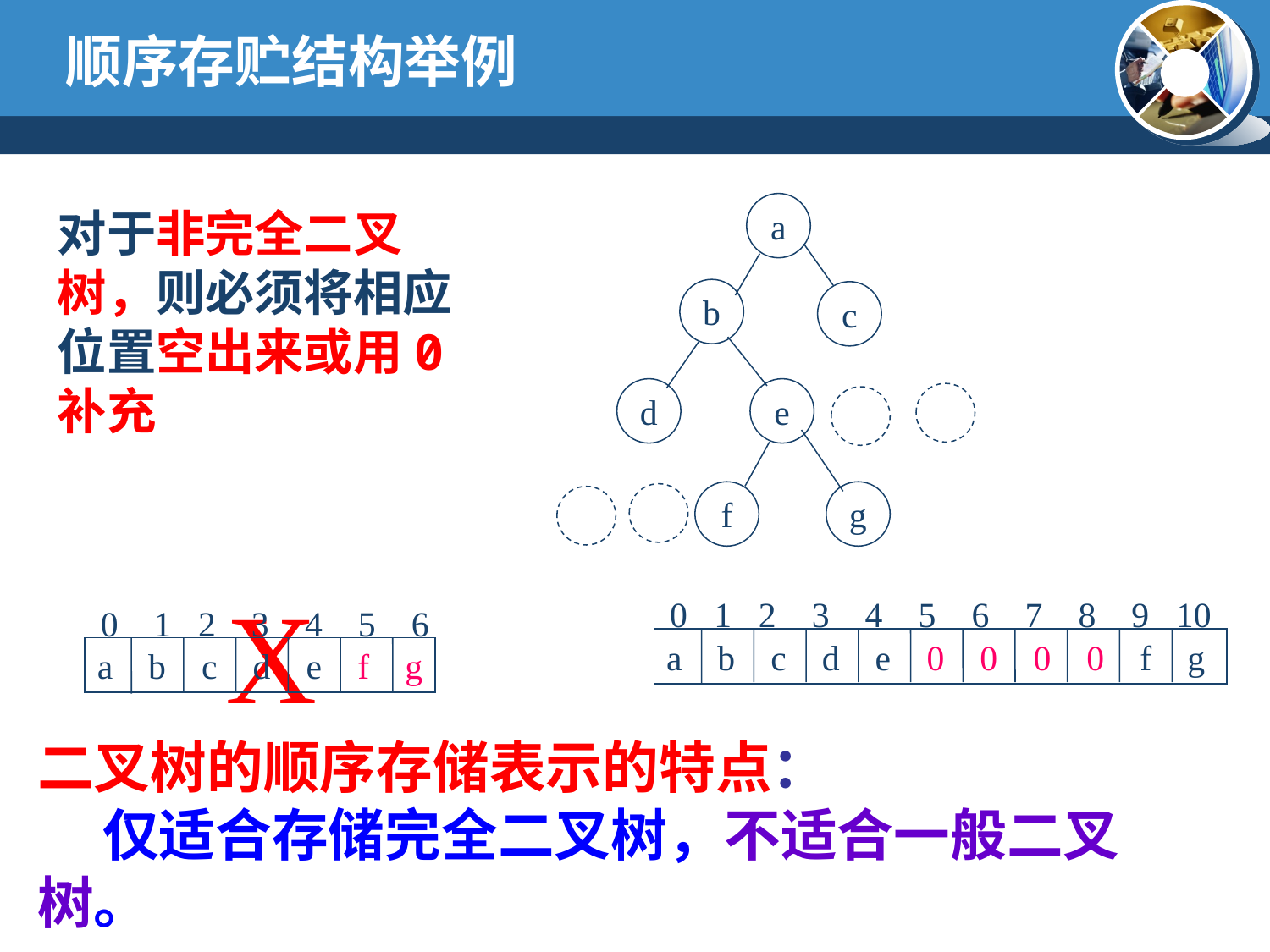

# 顺序存贮结构举例
a

b
c

d
e

f
g
对于非完全二叉树，则必须将相应位置空出来或用0补充

X
0   1   2    3    4    5    6    7    8    9   10
a    b    c    d    e    0    0    0    0    f    g

0    1   2    3    4    5    6
a    b    c    d    e    f    g

二叉树的顺序存储表示的特点：
    仅适合存储完全二叉树，不适合一般二叉树。